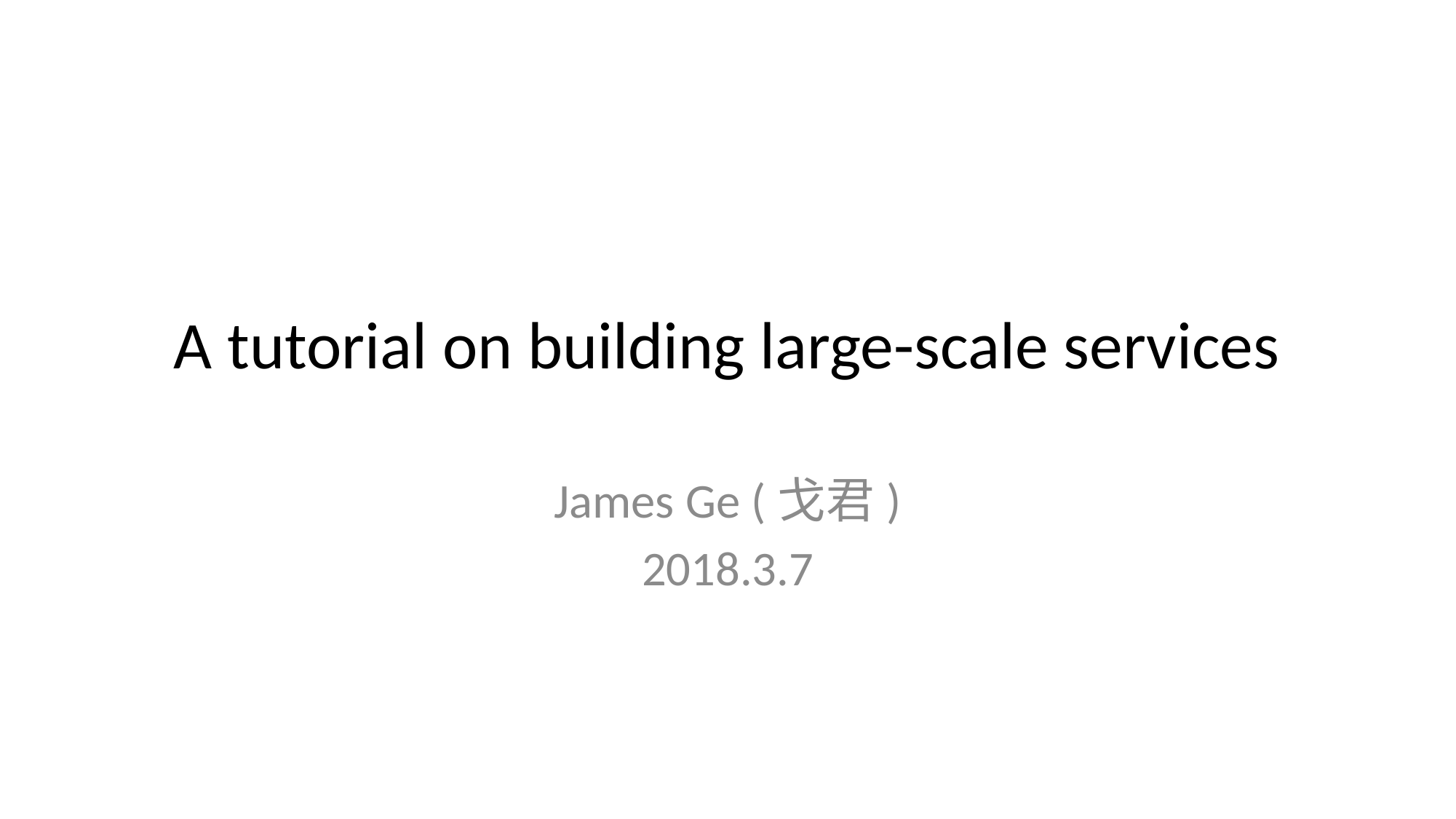

# A tutorial on building large-scale services
James Ge (戈君)
2018.3.7